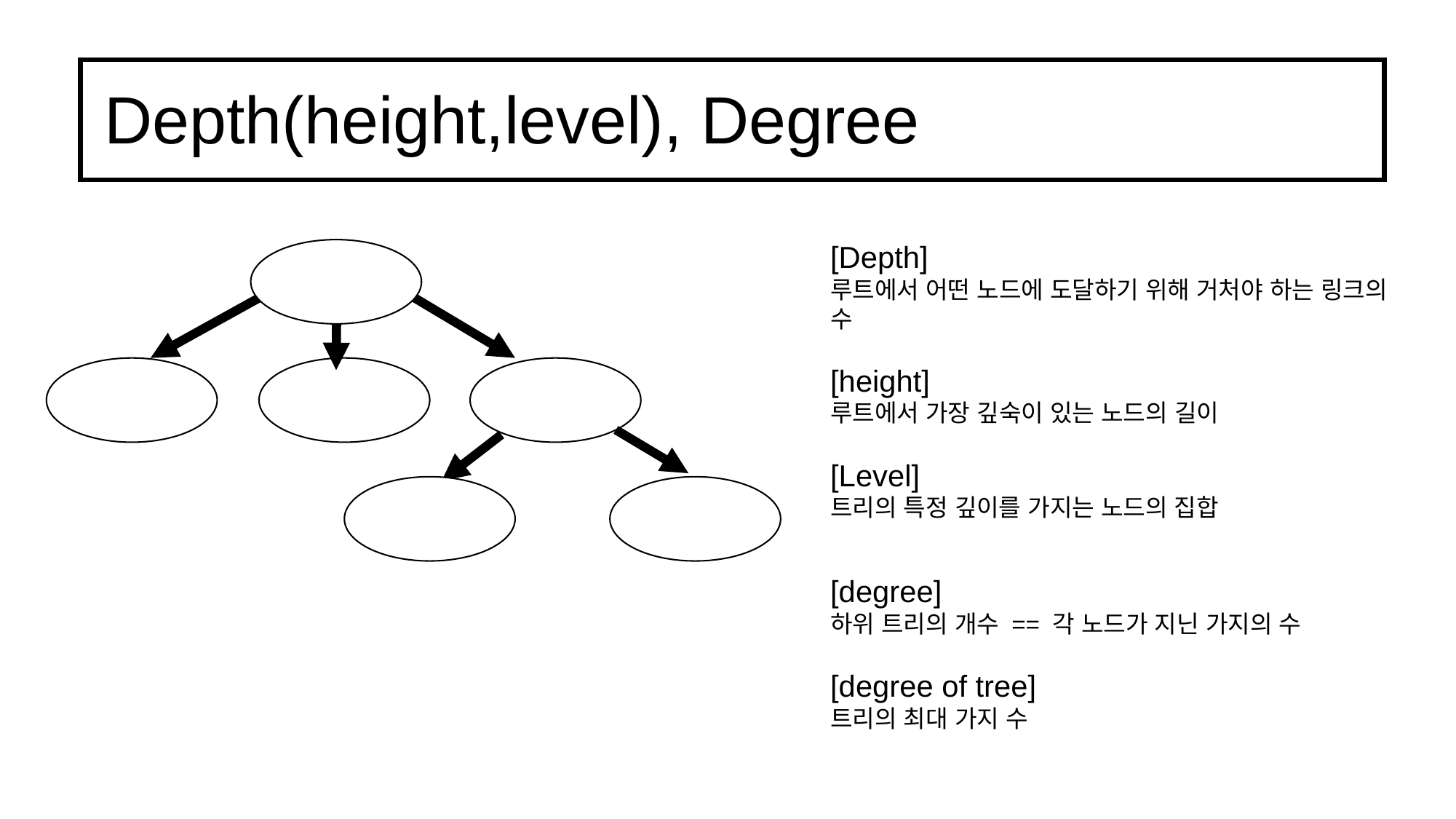

# Depth(height,level), Degree

[Depth]
루트에서 어떤 노드에 도달하기 위해 거처야 하는 링크의 수

[height]
루트에서 가장 깊숙이 있는 노드의 길이

[Level]
트리의 특정 깊이를 가지는 노드의 집합

[degree]
하위 트리의 개수 == 각 노드가 지닌 가지의 수

[degree of tree]
트리의 최대 가지 수